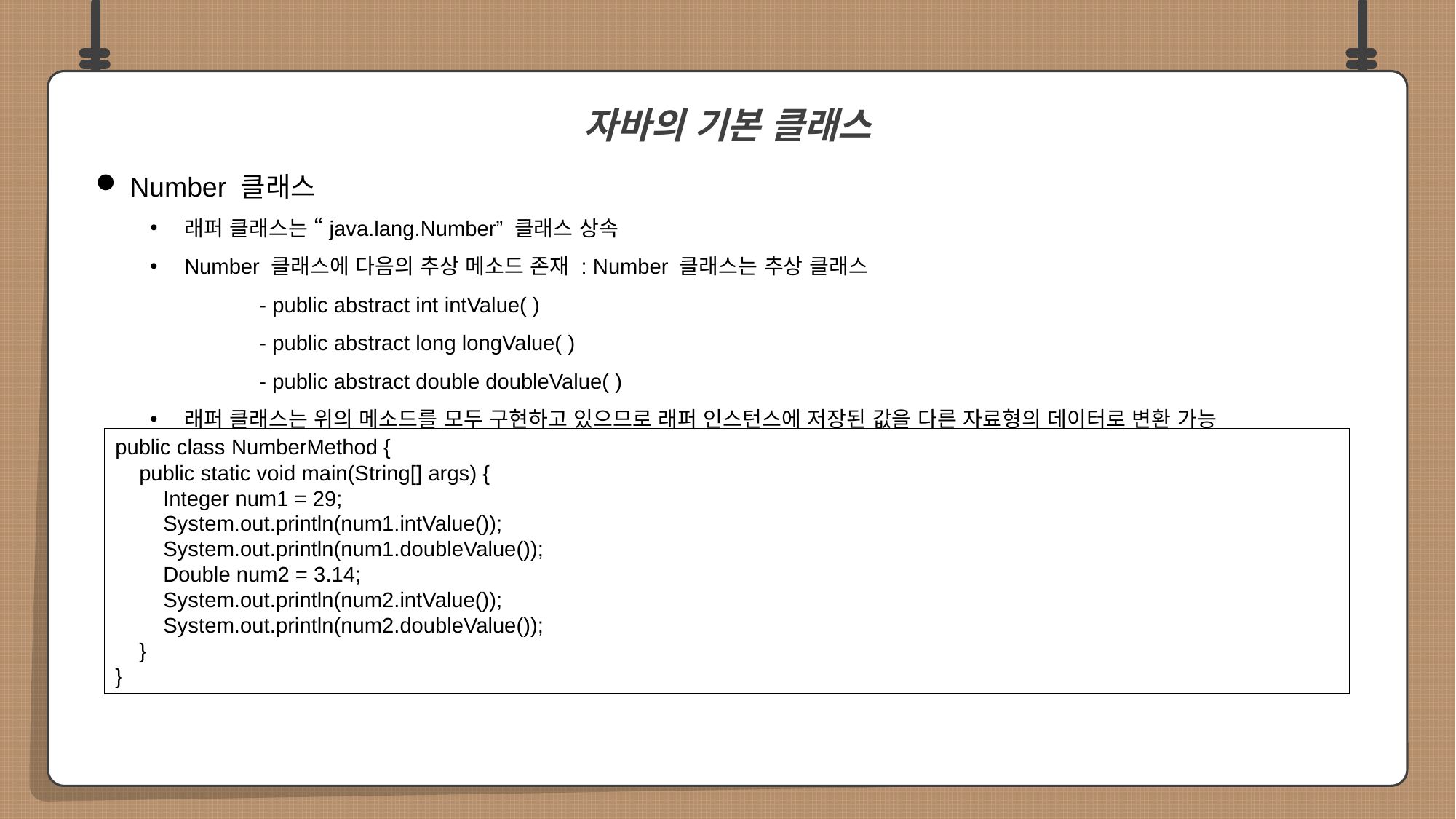

Number 클래스
래퍼 클래스는 “java.lang.Number” 클래스 상속
Number 클래스에 다음의 추상 메소드 존재 : Number 클래스는 추상 클래스
	- public abstract int intValue( )
	- public abstract long longValue( )
	- public abstract double doubleValue( )
래퍼 클래스는 위의 메소드를 모두 구현하고 있으므로 래퍼 인스턴스에 저장된 값을 다른 자료형의 데이터로 변환 가능

자바의 기본 클래스

public class NumberMethod {
    public static void main(String[] args) {
        Integer num1 = 29;
        System.out.println(num1.intValue());
        System.out.println(num1.doubleValue());
        Double num2 = 3.14;
        System.out.println(num2.intValue());
        System.out.println(num2.doubleValue());
    }
}